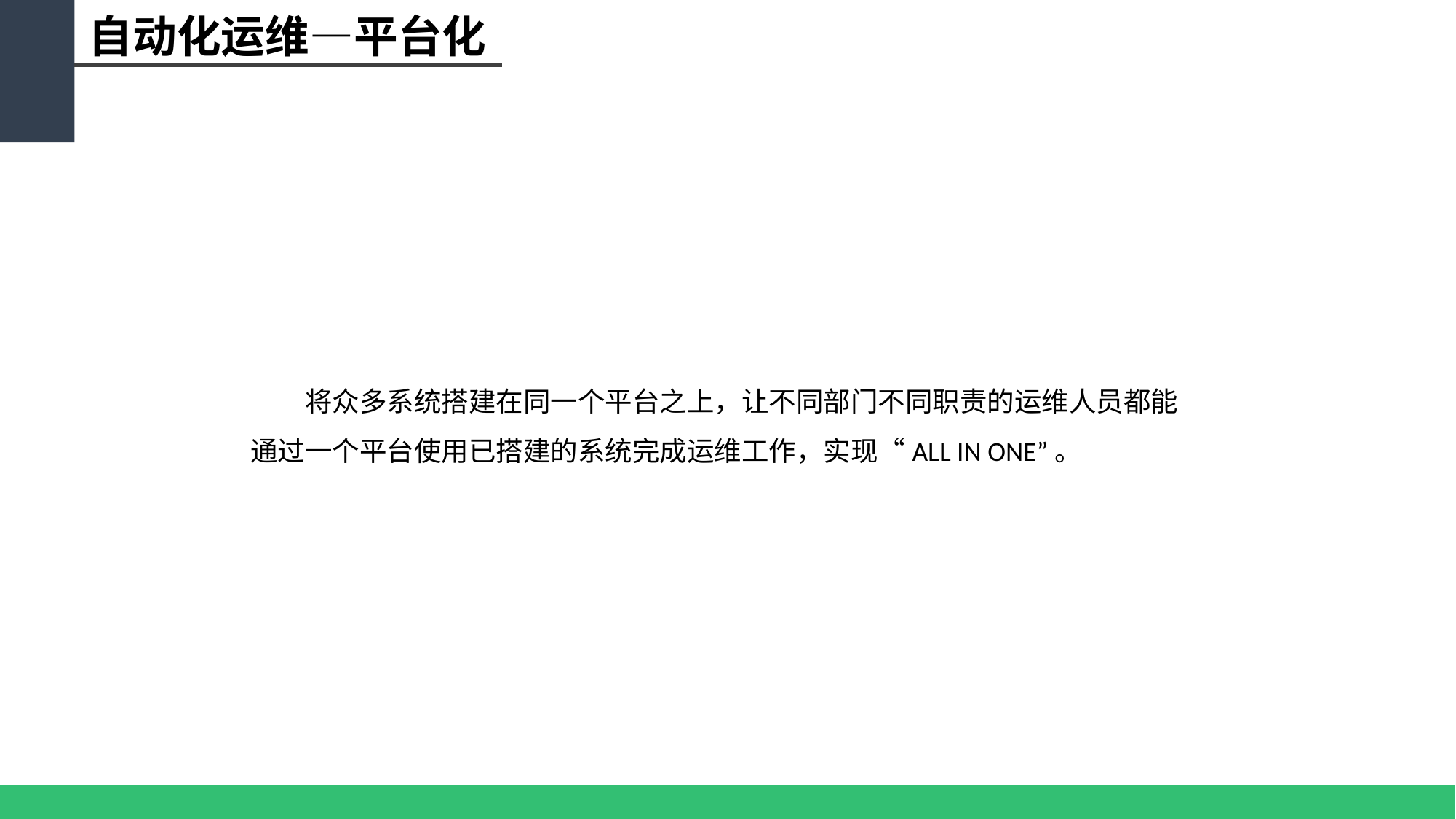

# 自动化运维—平台化
将众多系统搭建在同一个平台之上，让不同部门不同职责的运维人员都能通过一个平台使用已搭建的系统完成运维工作，实现“ALL IN ONE”。